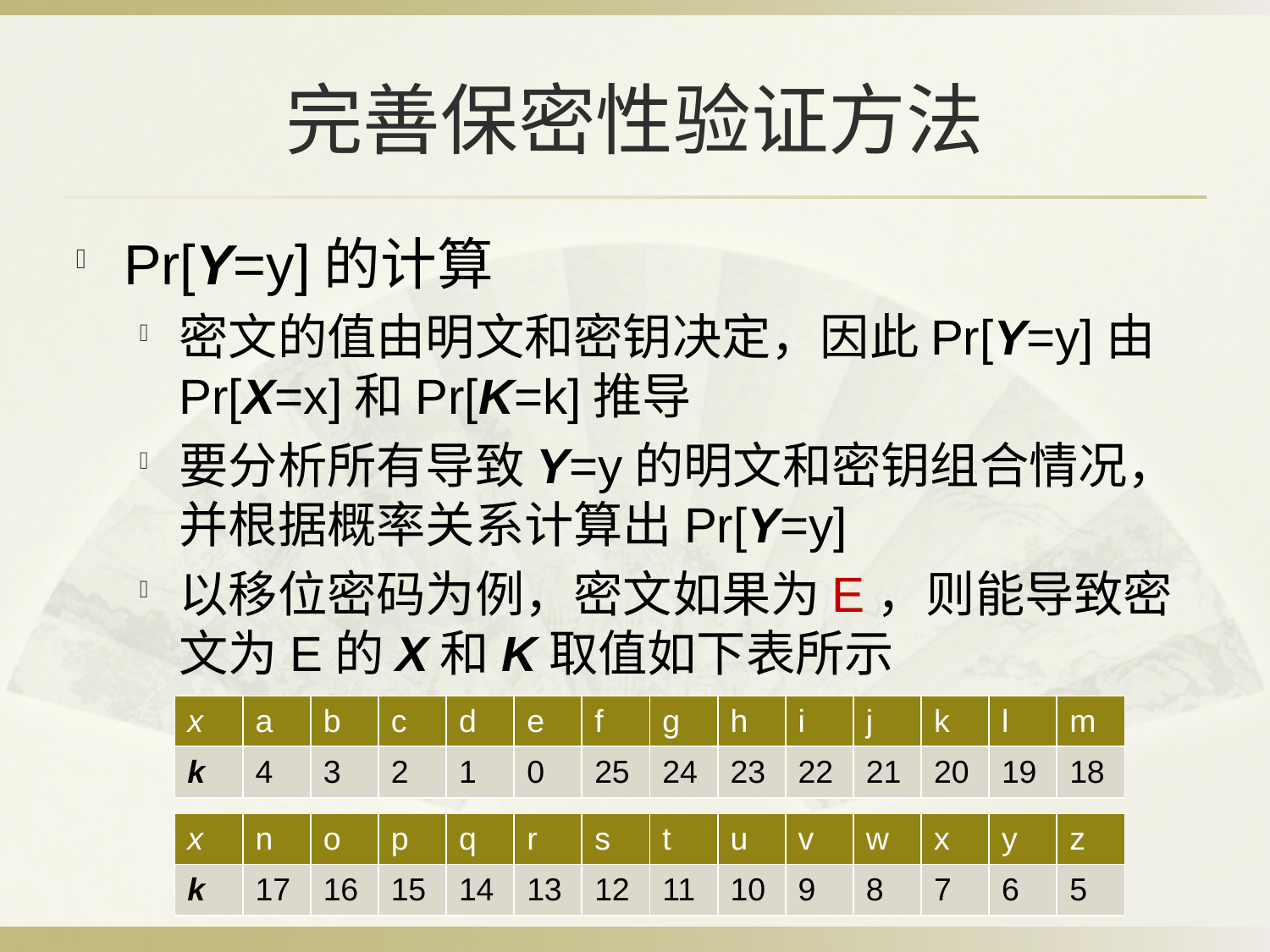

# 完善保密性验证方法
Pr[Y=y]的计算
密文的值由明文和密钥决定，因此Pr[Y=y]由Pr[X=x]和Pr[K=k]推导
要分析所有导致Y=y的明文和密钥组合情况，并根据概率关系计算出Pr[Y=y]
以移位密码为例，密文如果为E，则能导致密文为E的X和K取值如下表所示
| x | a | b | c | d | e | f | g | h | i | j | k | l | m |
| --- | --- | --- | --- | --- | --- | --- | --- | --- | --- | --- | --- | --- | --- |
| k | 4 | 3 | 2 | 1 | 0 | 25 | 24 | 23 | 22 | 21 | 20 | 19 | 18 |
| x | n | o | p | q | r | s | t | u | v | w | x | y | z |
| --- | --- | --- | --- | --- | --- | --- | --- | --- | --- | --- | --- | --- | --- |
| k | 17 | 16 | 15 | 14 | 13 | 12 | 11 | 10 | 9 | 8 | 7 | 6 | 5 |